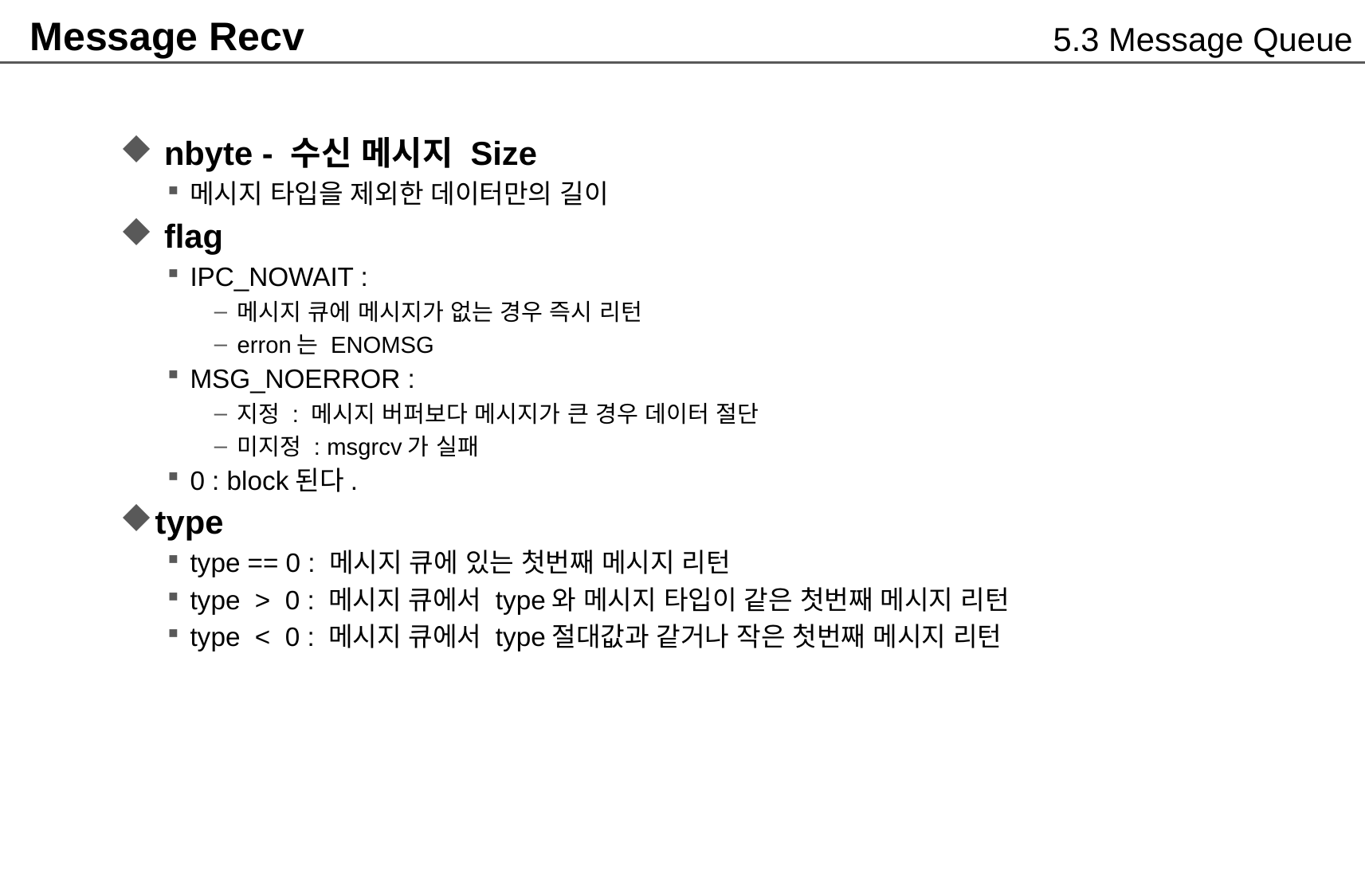

# Message Recv
5.3 Message Queue

 nbyte - 수신 메시지 Size
메시지 타입을 제외한 데이터만의 길이
 flag
IPC_NOWAIT :
메시지 큐에 메시지가 없는 경우 즉시 리턴
erron는 ENOMSG
MSG_NOERROR :
지정 : 메시지 버퍼보다 메시지가 큰 경우 데이터 절단
미지정 : msgrcv가 실패
0 : block된다.
type
type == 0 : 메시지 큐에 있는 첫번째 메시지 리턴
type  >  0 : 메시지 큐에서 type와 메시지 타입이 같은 첫번째 메시지 리턴
type  <  0 : 메시지 큐에서 type절대값과 같거나 작은 첫번째 메시지 리턴